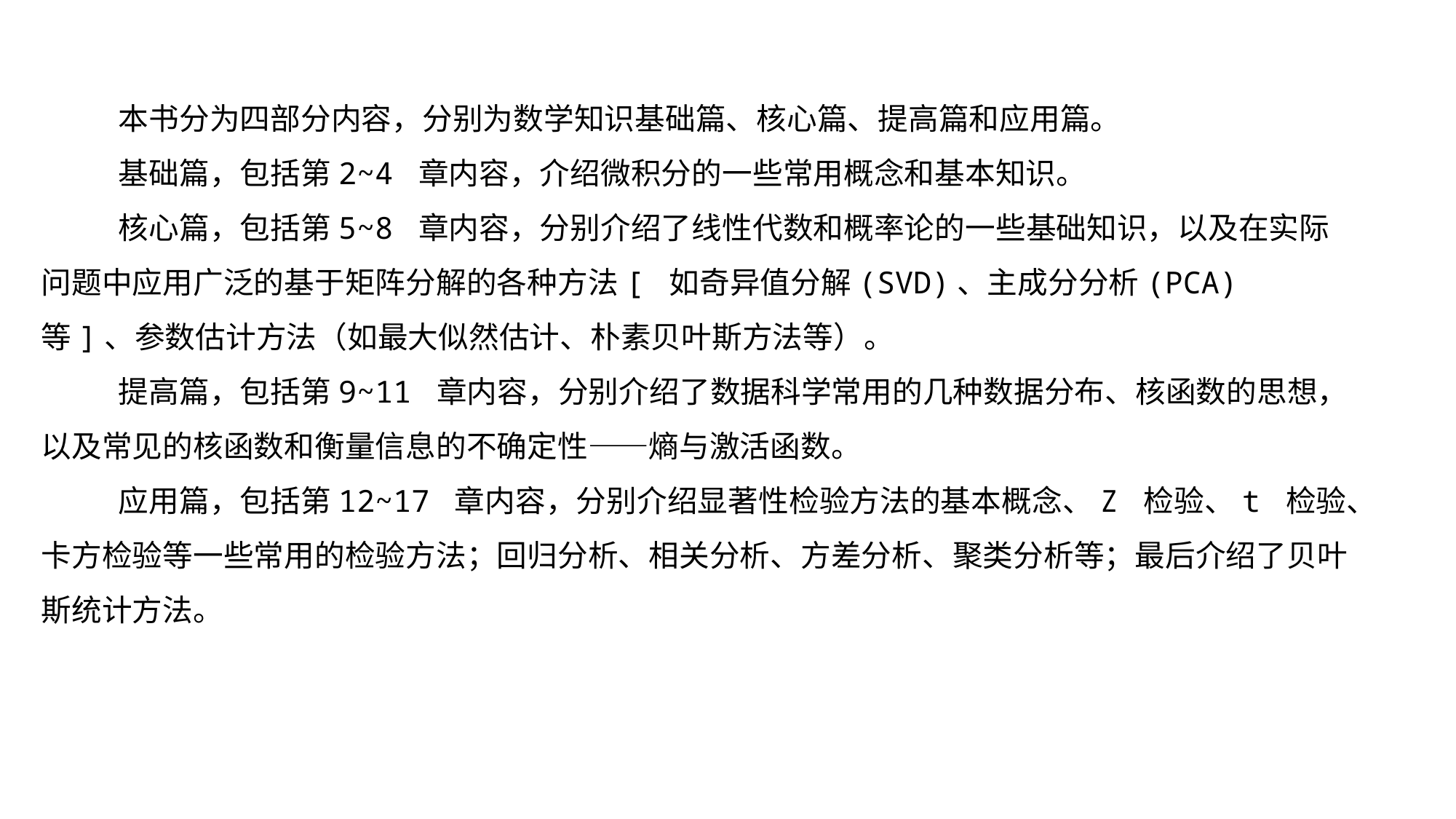

本书分为四部分内容，分别为数学知识基础篇、核心篇、提高篇和应用篇。
基础篇，包括第2~4 章内容，介绍微积分的一些常用概念和基本知识。
核心篇，包括第5~8 章内容，分别介绍了线性代数和概率论的一些基础知识，以及在实际问题中应用广泛的基于矩阵分解的各种方法[ 如奇异值分解(SVD)、主成分分析(PCA) 等]、参数估计方法（如最大似然估计、朴素贝叶斯方法等）。
提高篇，包括第9~11 章内容，分别介绍了数据科学常用的几种数据分布、核函数的思想，以及常见的核函数和衡量信息的不确定性——熵与激活函数。
应用篇，包括第12~17 章内容，分别介绍显著性检验方法的基本概念、Z 检验、t 检验、卡方检验等一些常用的检验方法；回归分析、相关分析、方差分析、聚类分析等；最后介绍了贝叶斯统计方法。